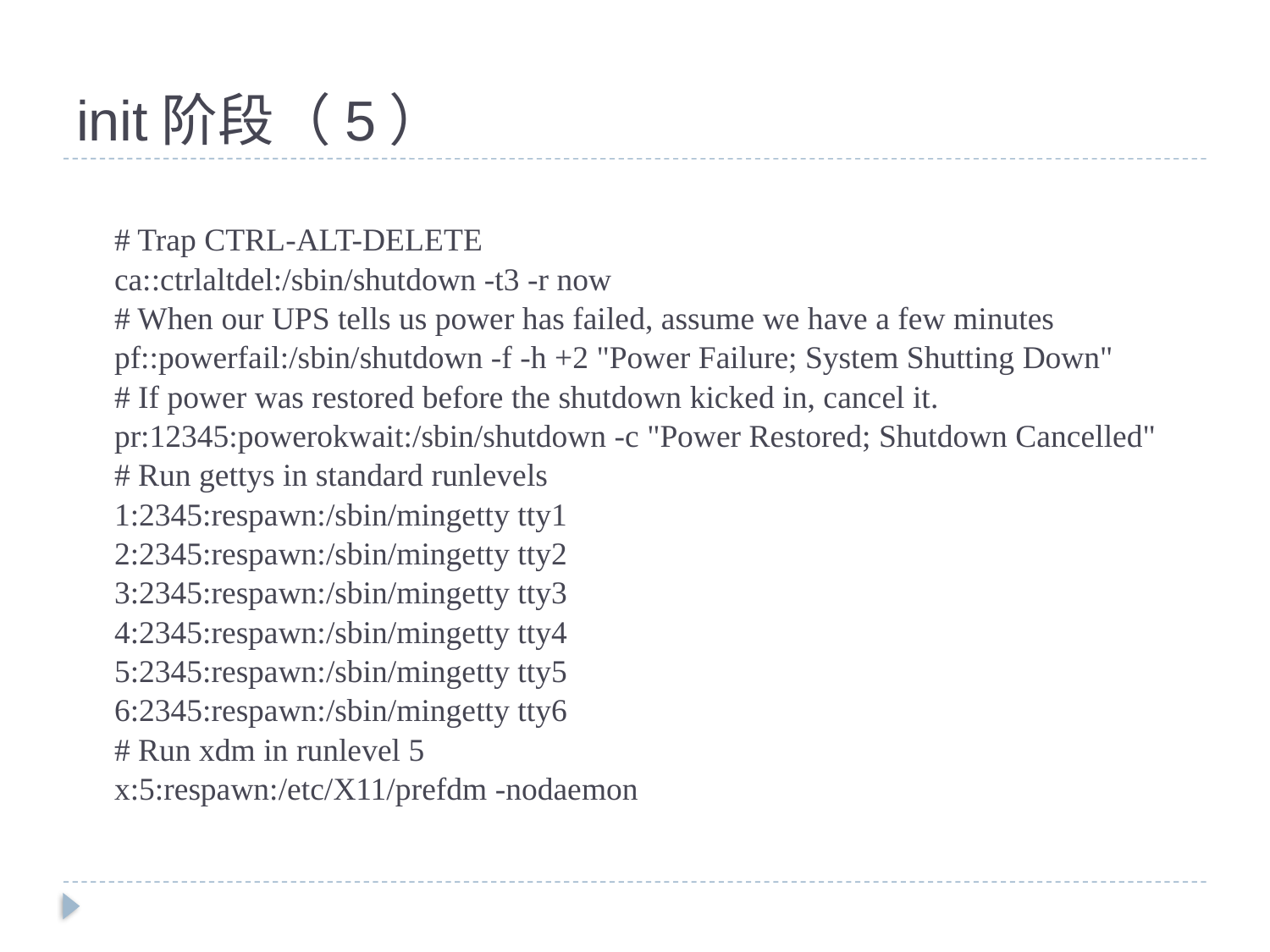

# init阶段（5）

# Trap CTRL-ALT-DELETE
ca::ctrlaltdel:/sbin/shutdown -t3 -r now
# When our UPS tells us power has failed, assume we have a few minutes
pf::powerfail:/sbin/shutdown -f -h +2 "Power Failure; System Shutting Down"
# If power was restored before the shutdown kicked in, cancel it.
pr:12345:powerokwait:/sbin/shutdown -c "Power Restored; Shutdown Cancelled"
# Run gettys in standard runlevels
1:2345:respawn:/sbin/mingetty tty1
2:2345:respawn:/sbin/mingetty tty2
3:2345:respawn:/sbin/mingetty tty3
4:2345:respawn:/sbin/mingetty tty4
5:2345:respawn:/sbin/mingetty tty5
6:2345:respawn:/sbin/mingetty tty6
# Run xdm in runlevel 5
x:5:respawn:/etc/X11/prefdm -nodaemon